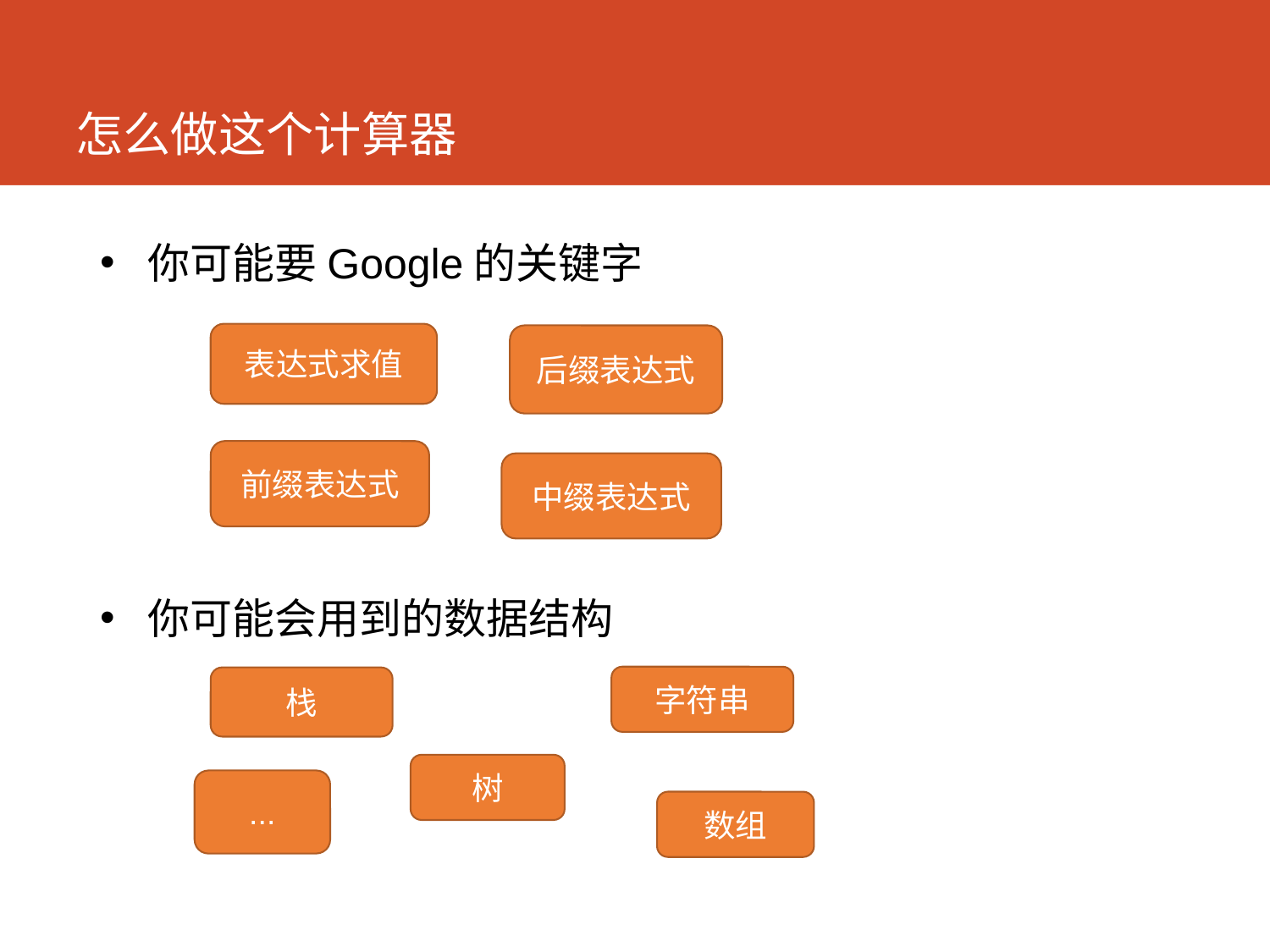

# 怎么做这个计算器
你可能要Google的关键字

你可能会用到的数据结构

表达式求值
后缀表达式
前缀表达式
中缀表达式
字符串
栈
树
...
数组